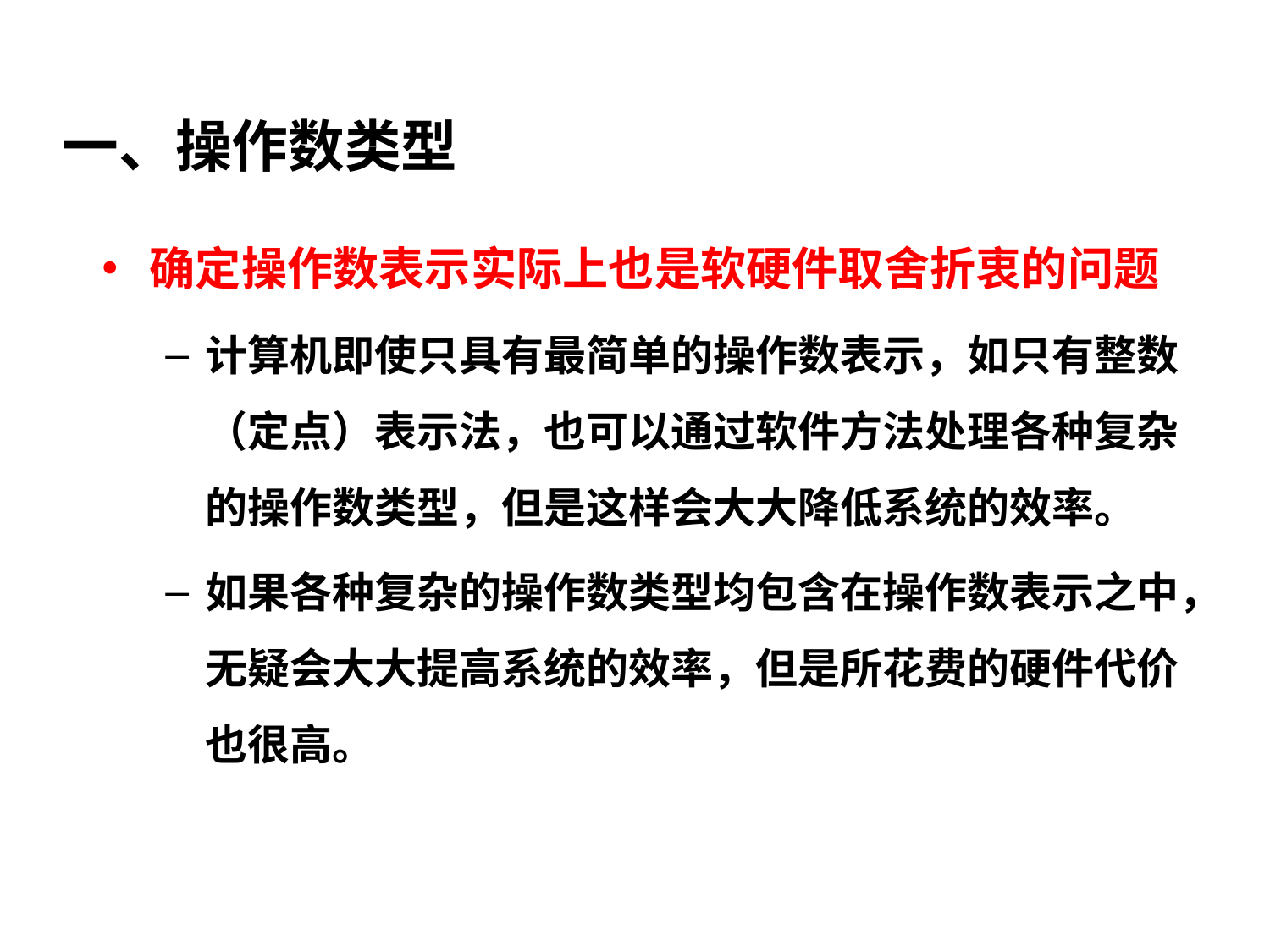

一、操作数类型
确定操作数表示实际上也是软硬件取舍折衷的问题
计算机即使只具有最简单的操作数表示，如只有整数（定点）表示法，也可以通过软件方法处理各种复杂的操作数类型，但是这样会大大降低系统的效率。
如果各种复杂的操作数类型均包含在操作数表示之中，无疑会大大提高系统的效率，但是所花费的硬件代价也很高。